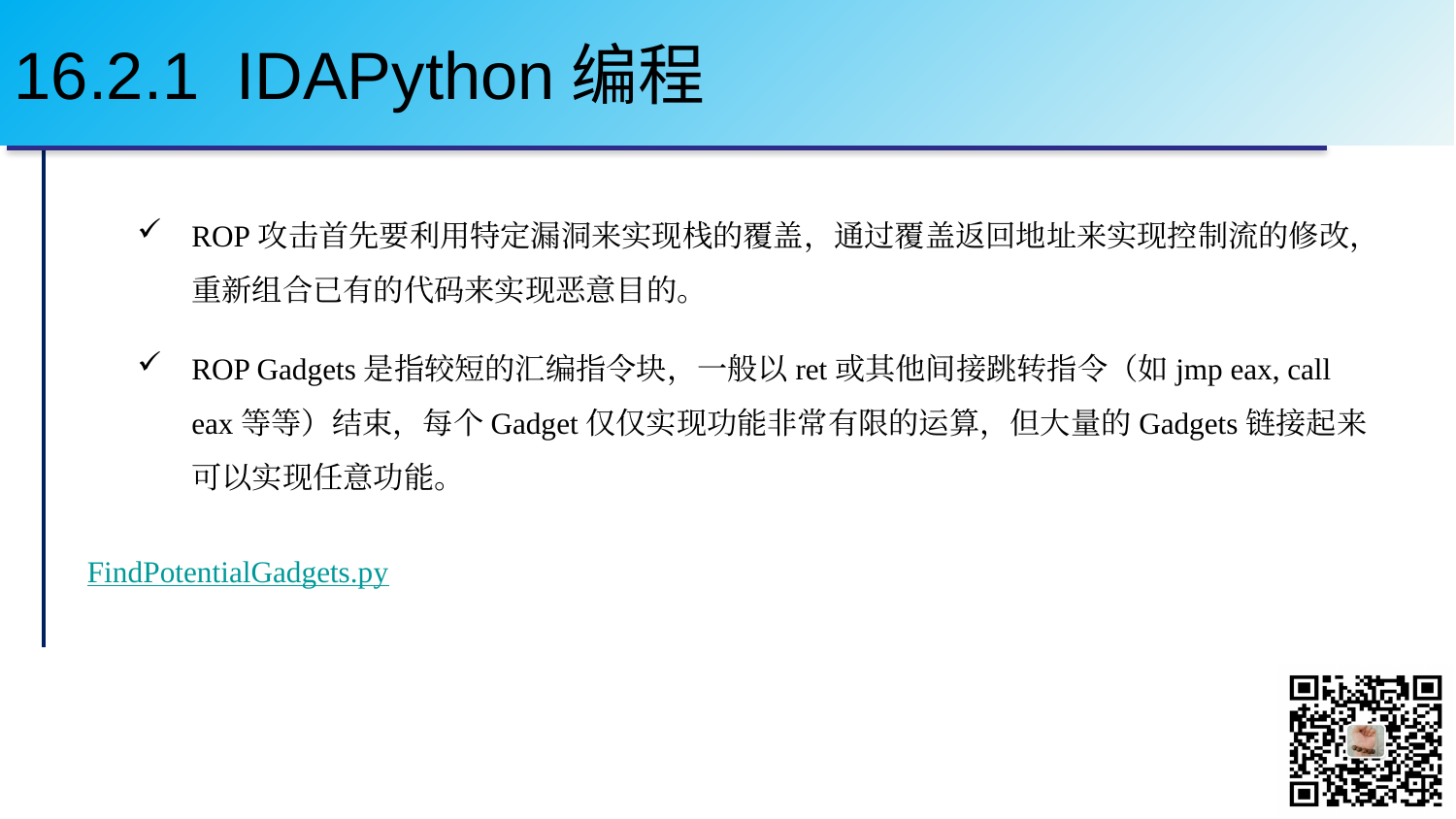

# 16.2.1  IDAPython编程
ROP攻击首先要利用特定漏洞来实现栈的覆盖，通过覆盖返回地址来实现控制流的修改，重新组合已有的代码来实现恶意目的。
ROP Gadgets是指较短的汇编指令块，一般以ret或其他间接跳转指令（如jmp eax, call eax等等）结束，每个Gadget仅仅实现功能非常有限的运算，但大量的Gadgets链接起来可以实现任意功能。

FindPotentialGadgets.py